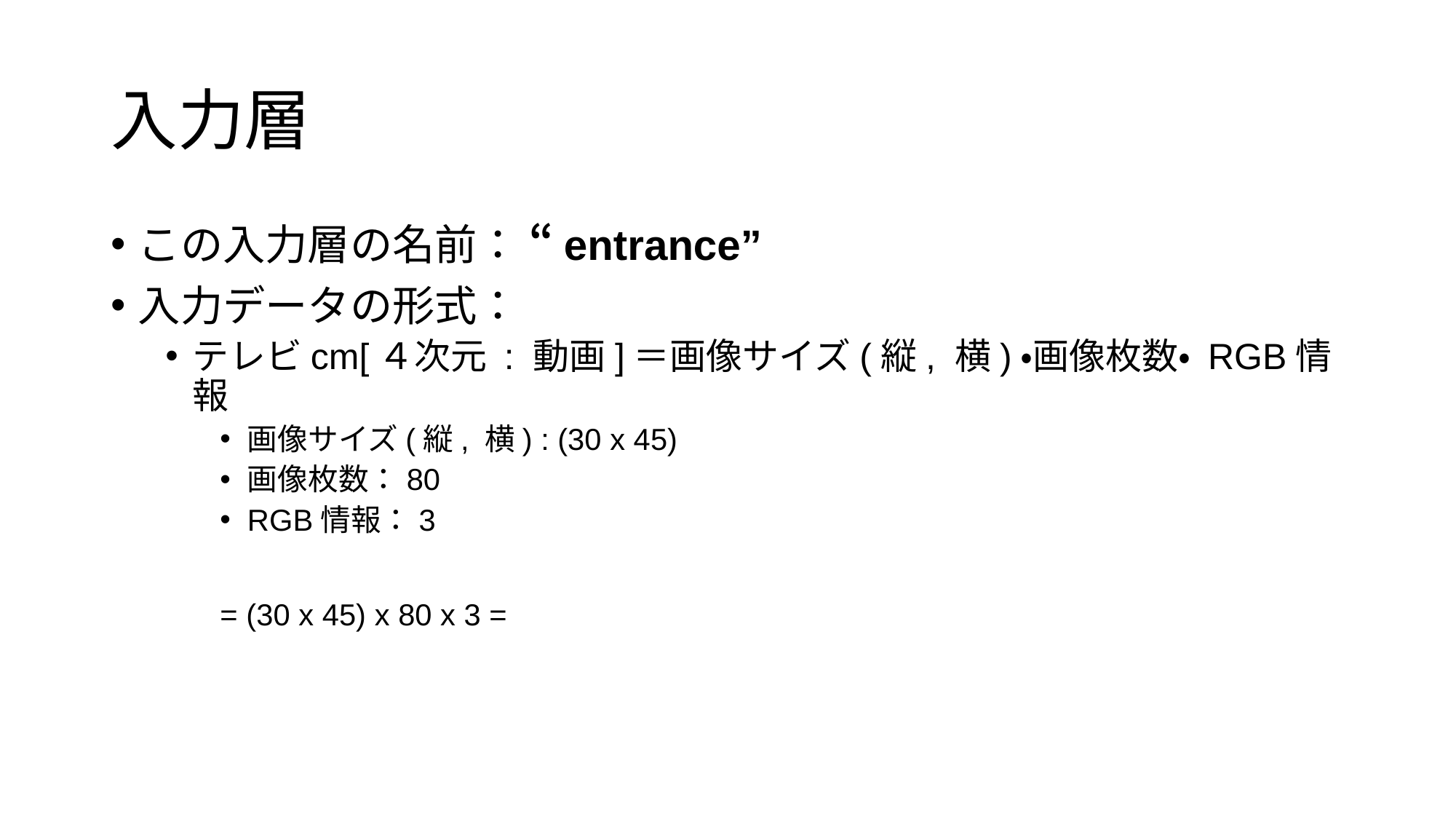

# 入力層
この入力層の名前： “entrance”
入力データの形式：
テレビcm[４次元 : 動画]＝画像サイズ(縦, 横)・画像枚数・ RGB情報
画像サイズ(縦, 横) : (30 x 45)
画像枚数：80
RGB情報：3

= (30 x 45) x 80 x 3 =